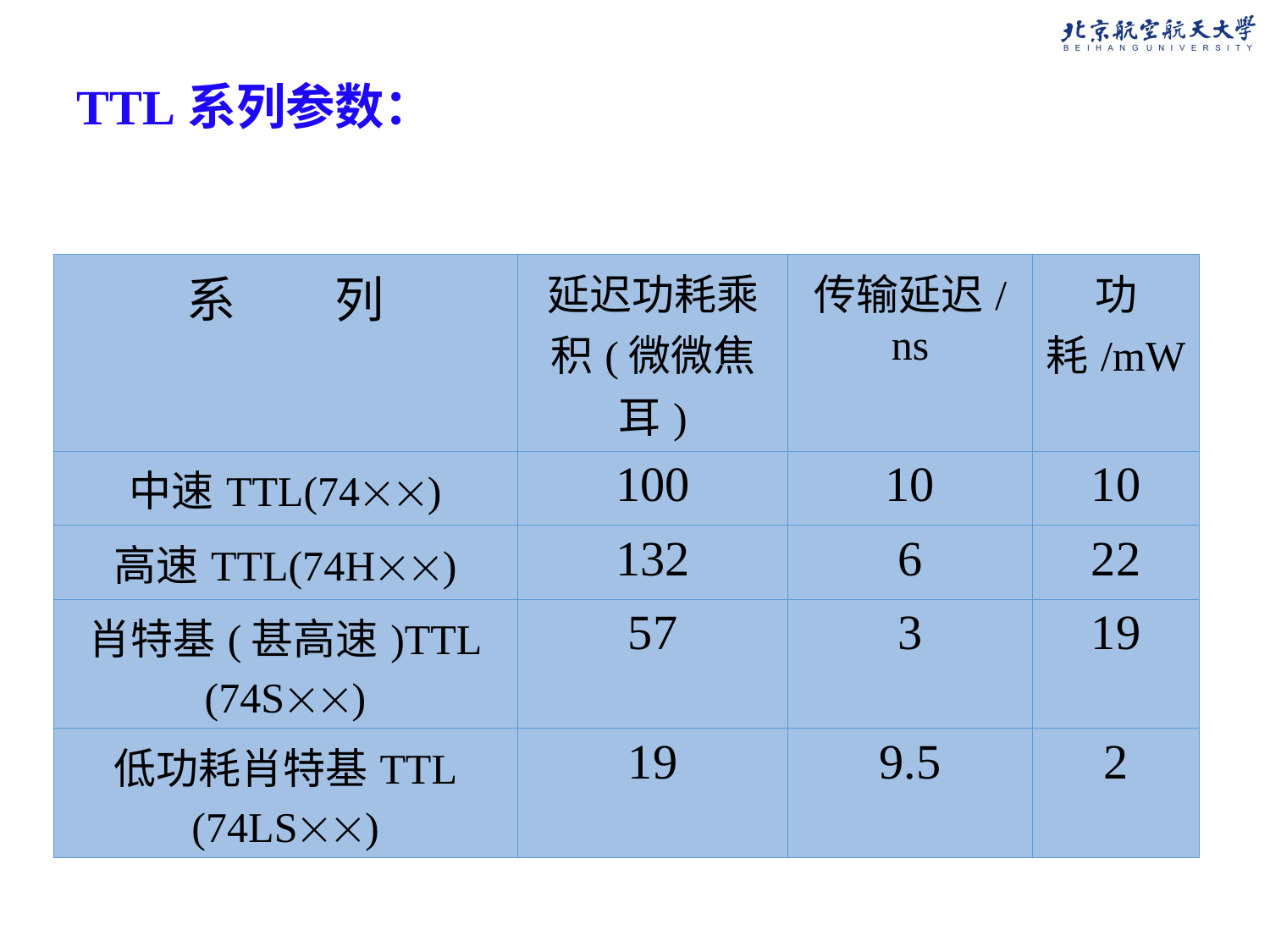

# TTL系列参数：
| 系 列 | 延迟功耗乘积(微微焦耳) | 传输延迟/ns | 功耗/mW |
| --- | --- | --- | --- |
| 中速TTL(74××) | 100 | 10 | 10 |
| 高速TTL(74H××) | 132 | 6 | 22 |
| 肖特基(甚高速)TTL (74S××) | 57 | 3 | 19 |
| 低功耗肖特基TTL (74LS××) | 19 | 9.5 | 2 |
15